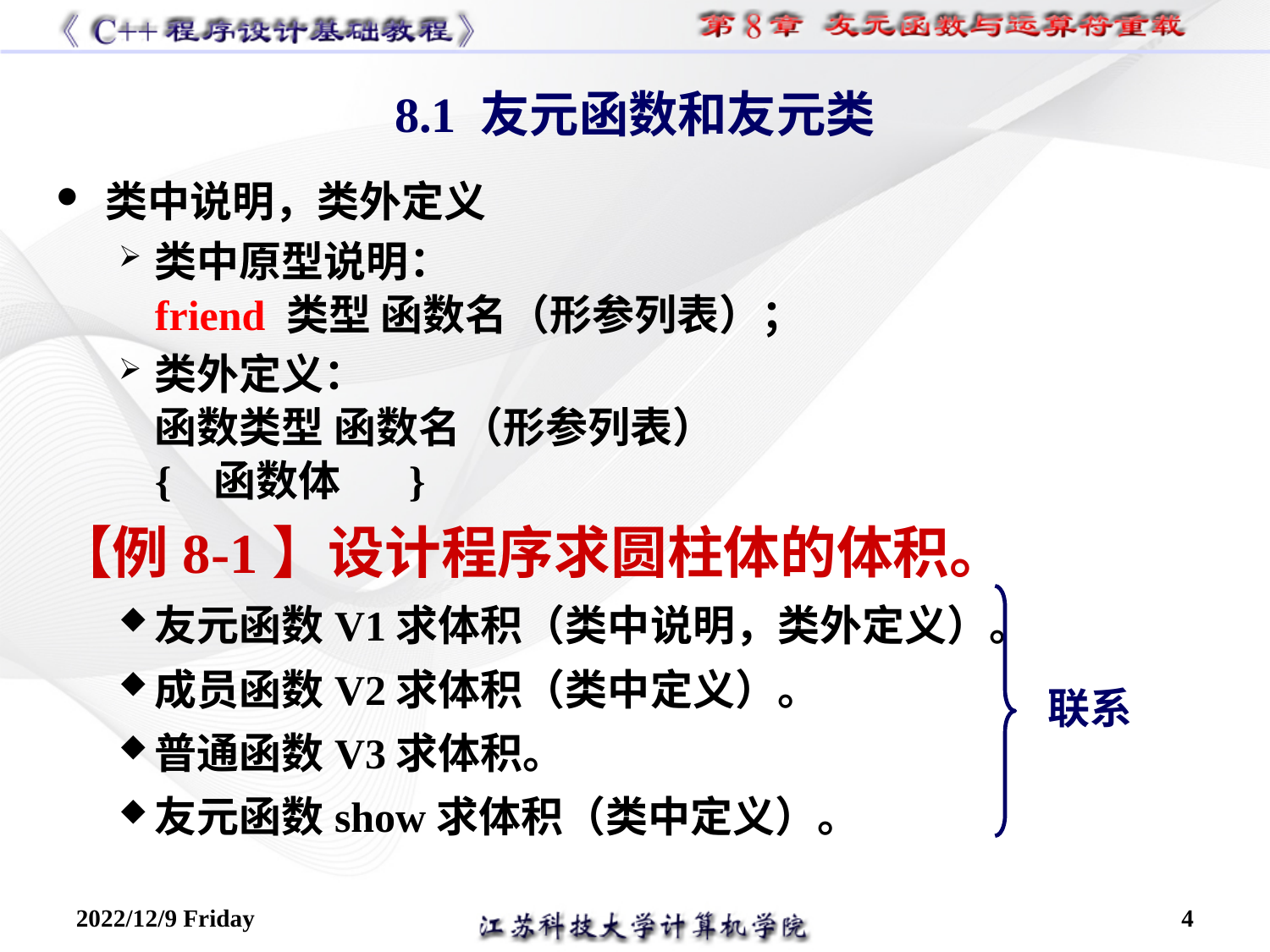

8.1 友元函数和友元类
 类中说明，类外定义
类中原型说明：
friend 类型 函数名（形参列表）；
类外定义：
函数类型 函数名（形参列表）
{   函数体	}
【例8-1】设计程序求圆柱体的体积。
友元函数V1求体积（类中说明，类外定义）。
成员函数V2求体积（类中定义）。
普通函数V3求体积。
友元函数show求体积（类中定义）。

联系